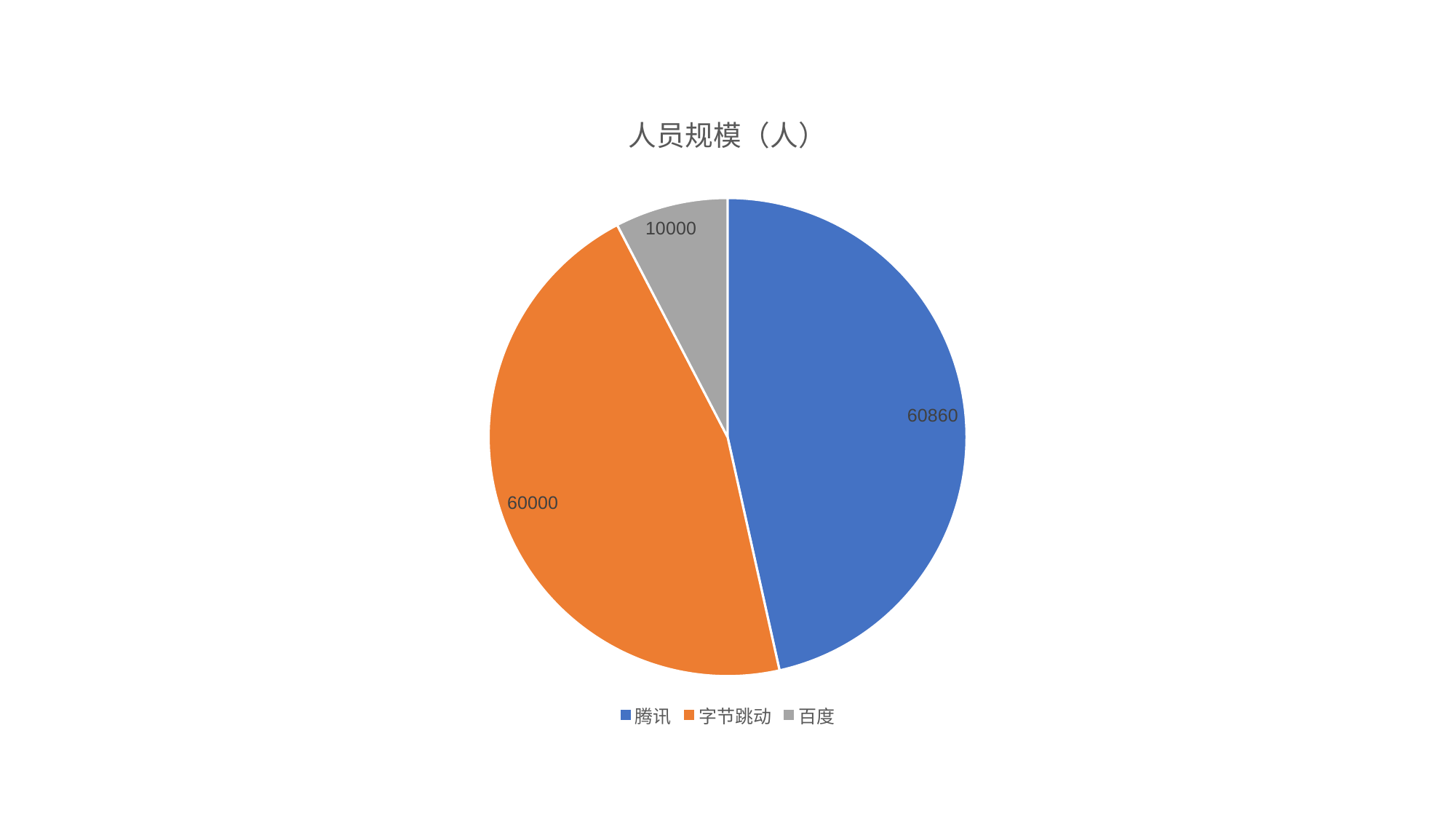

### Chart:

| Category | 人员规模（人） |
|---|---|
| 腾讯 | 60860.0 |
| 字节跳动 | 60000.0 |
| 百度 | 10000.0 |